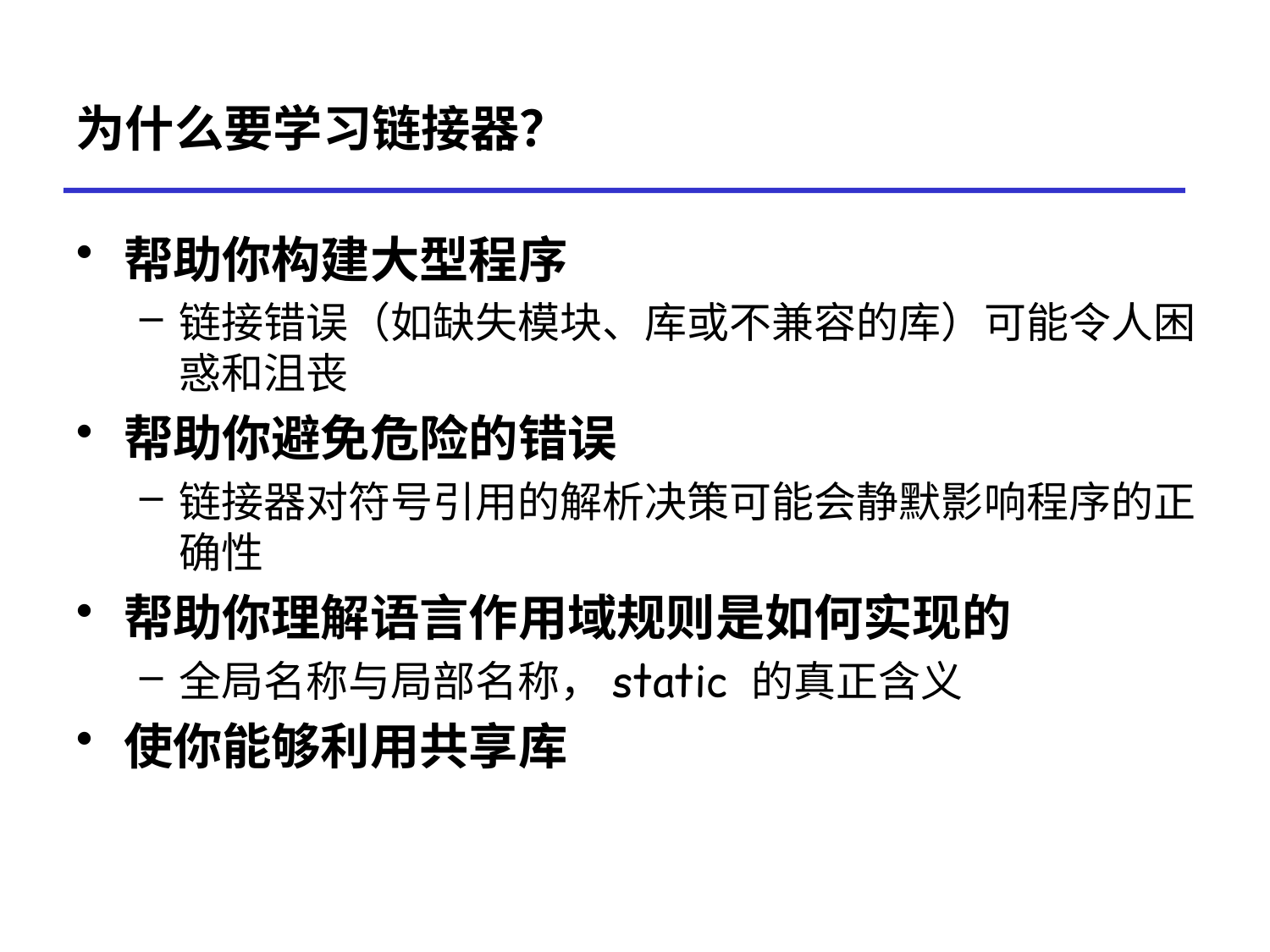

# 为什么要学习链接器？
帮助你构建大型程序
链接错误（如缺失模块、库或不兼容的库）可能令人困惑和沮丧
帮助你避免危险的错误
链接器对符号引用的解析决策可能会静默影响程序的正确性
帮助你理解语言作用域规则是如何实现的
全局名称与局部名称，static 的真正含义
使你能够利用共享库